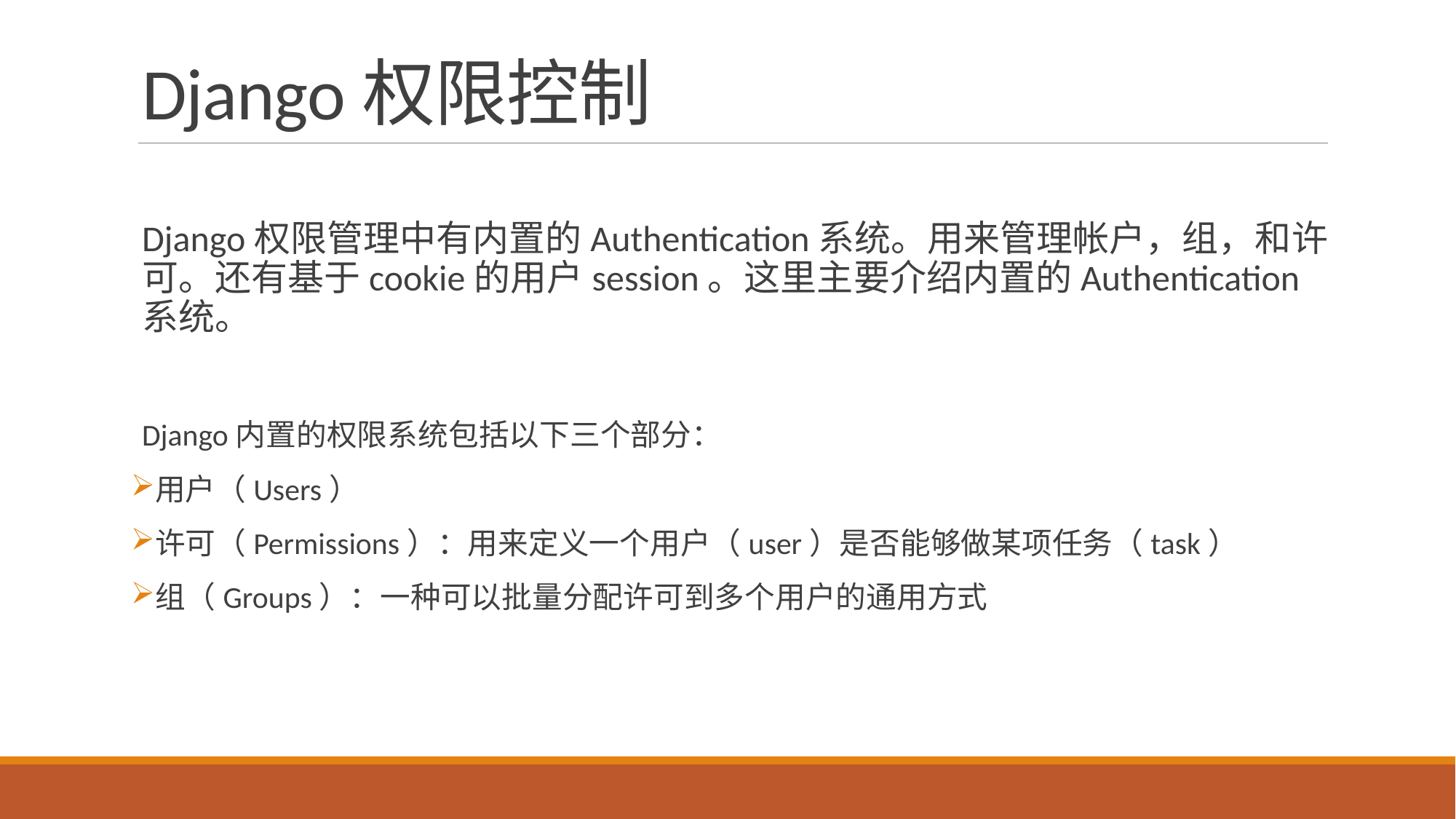

# Django权限控制

Django权限管理中有内置的Authentication系统。用来管理帐户，组，和许可。还有基于cookie的用户session。这里主要介绍内置的Authentication系统。

Django内置的权限系统包括以下三个部分：
用户（Users）
许可（Permissions）：用来定义一个用户（user）是否能够做某项任务（task）
组（Groups）：一种可以批量分配许可到多个用户的通用方式